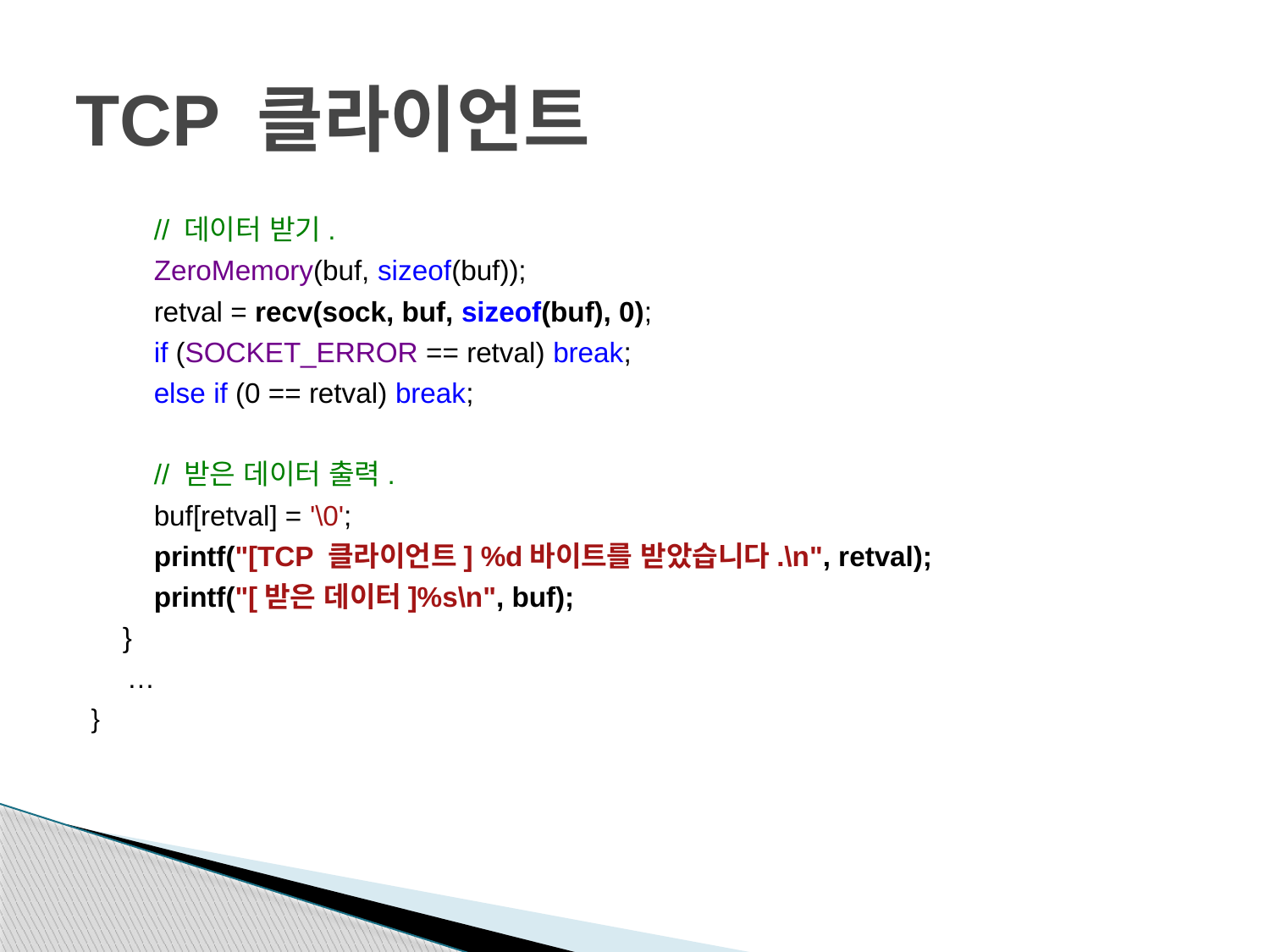

# TCP 클라이언트
        // 데이터 받기.
        ZeroMemory(buf, sizeof(buf));
        retval = recv(sock, buf, sizeof(buf), 0);
        if (SOCKET_ERROR == retval) break;
        else if (0 == retval) break;

        // 받은 데이터 출력.
        buf[retval] = '\0';
        printf("[TCP 클라이언트] %d바이트를 받았습니다.\n", retval);
        printf("[받은 데이터]%s\n", buf);
    }
	…
}